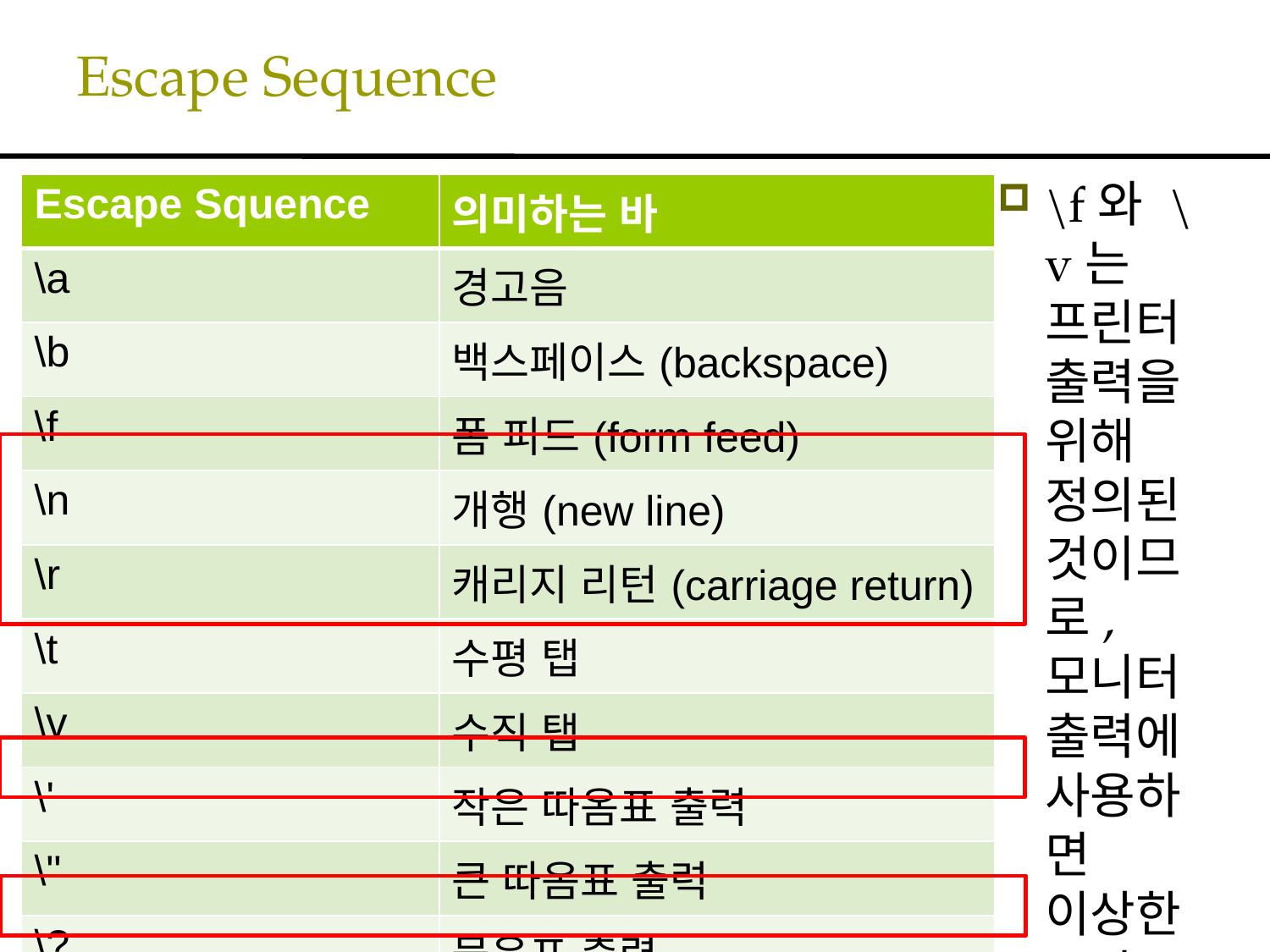

# Escape Sequence
\f와 \v는 프린터 출력을 위해 정의된 것이므로, 모니터 출력에 사용하면 이상한 문자 출력
| Escape Squence | 의미하는 바 |
| --- | --- |
| \a | 경고음 |
| \b | 백스페이스(backspace) |
| \f | 폼 피드(form feed) |
| \n | 개행(new line) |
| \r | 캐리지 리턴(carriage return) |
| \t | 수평 탭 |
| \v | 수직 탭 |
| \' | 작은 따옴표 출력 |
| \" | 큰 따옴표 출력 |
| \? | 물음표 출력 |
| \\ | 역슬래쉬 출력 |